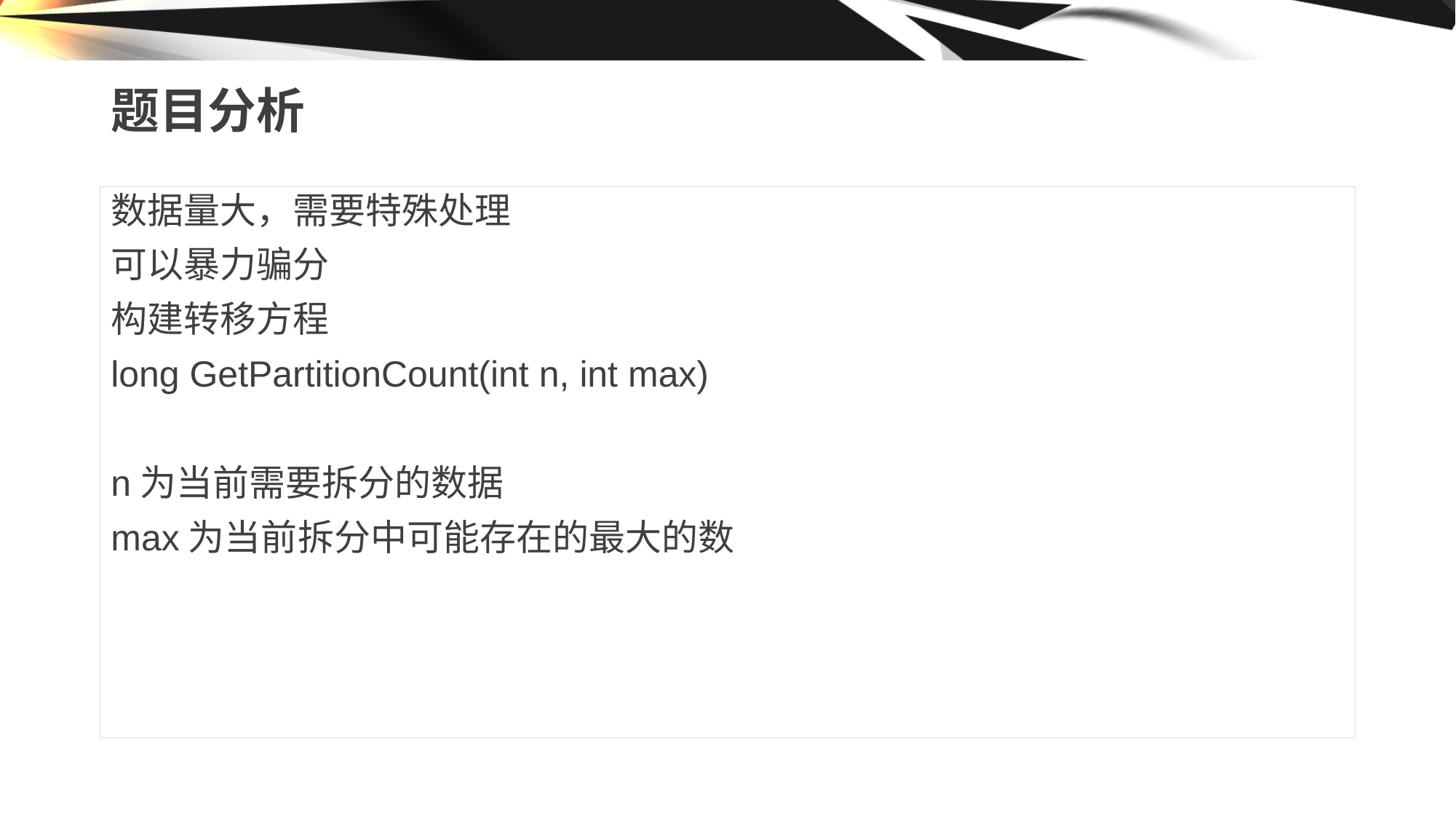

# 题目分析
数据量大，需要特殊处理
可以暴力骗分
构建转移方程
long GetPartitionCount(int n, int max)

n为当前需要拆分的数据
max为当前拆分中可能存在的最大的数